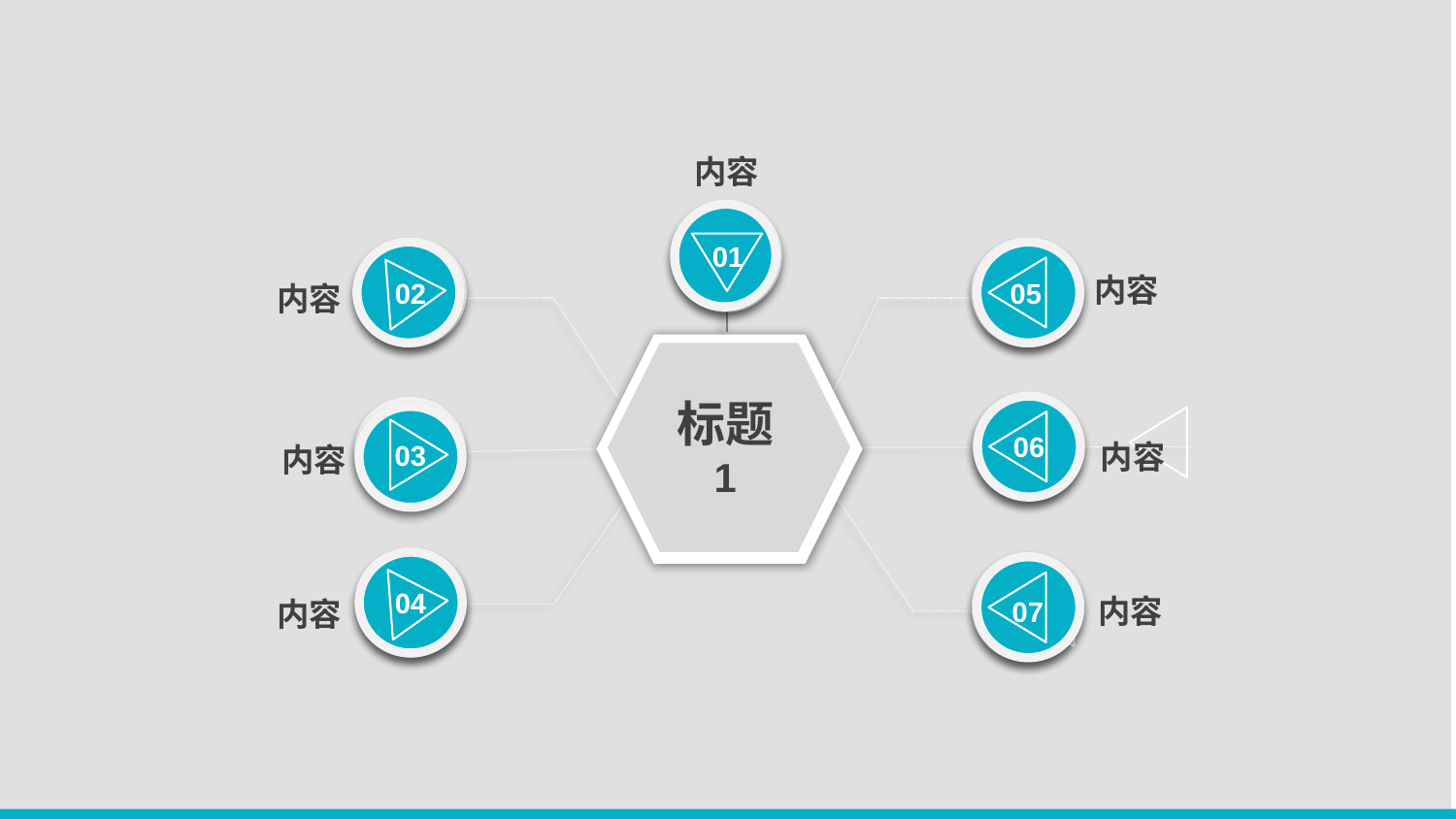

内容

01

内容

02
05
内容

标题
1

06
CSWADI

内容
03
内容

04

内容
内容
07